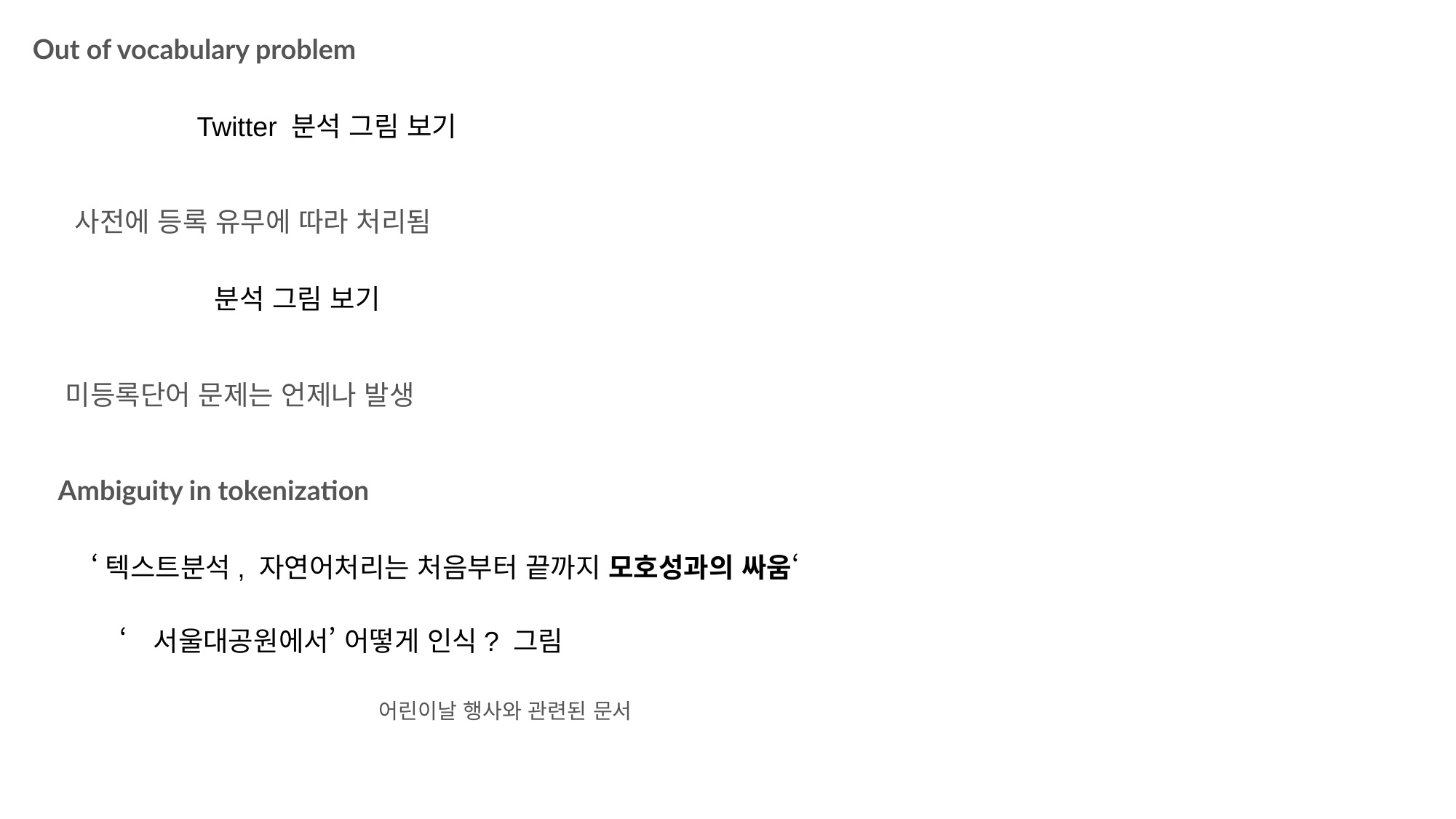

Out of vocabulary problem
Twitter 분석 그림 보기
 사전에 등록 유무에 따라 처리됨
분석 그림 보기
미등록단어 문제는 언제나 발생
Ambiguity in tokenization
‘텍스트분석, 자연어처리는 처음부터 끝까지 모호성과의 싸움‘
‘서울대공원에서’ 어떻게 인식? 그림
어린이날 행사와 관련된 문서